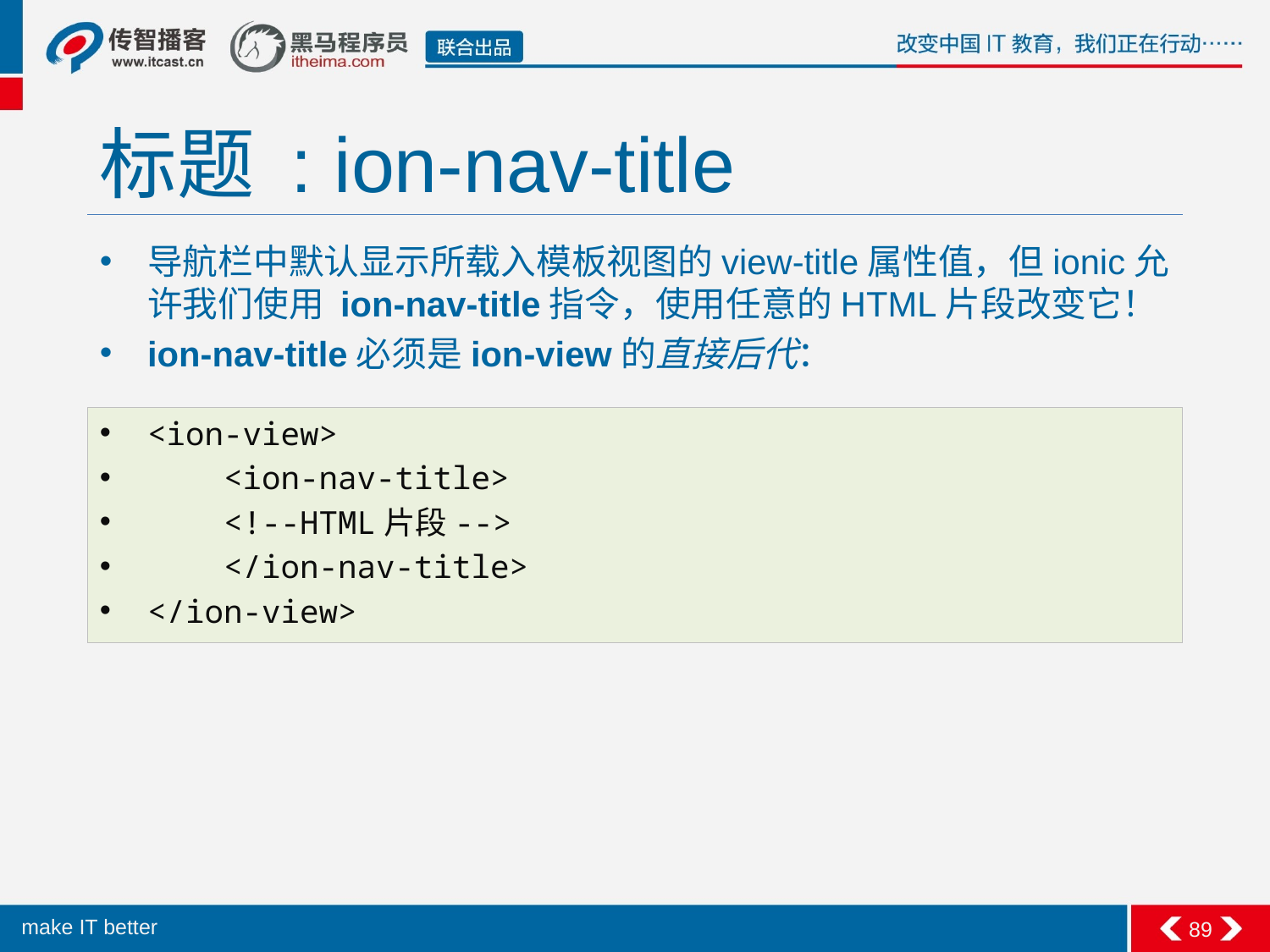

# 标题 : ion-nav-title
导航栏中默认显示所载入模板视图的view-title属性值，但ionic允许我们使用 ion-nav-title指令，使用任意的HTML片段改变它！
ion-nav-title必须是ion-view的直接后代：

<ion-view>
    <ion-nav-title>
    <!--HTML片段-->
    </ion-nav-title>
</ion-view>
89

make IT better